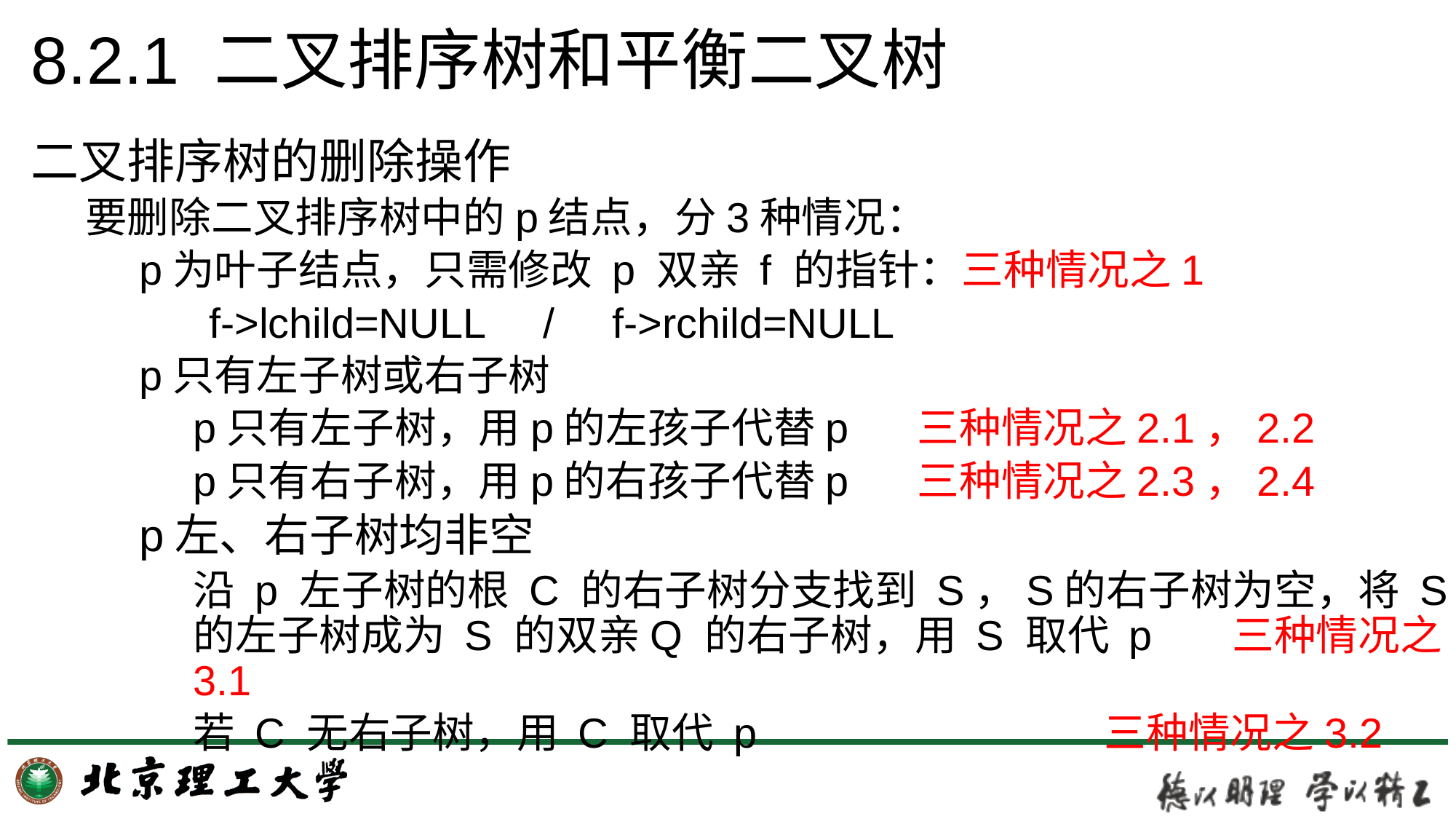

# 8.2.1 二叉排序树和平衡二叉树
二叉排序树的删除操作
要删除二叉排序树中的p结点，分3种情况：
p为叶子结点，只需修改 p 双亲 f 的指针：三种情况之1
      f->lchild=NULL     /     f->rchild=NULL
p只有左子树或右子树
p只有左子树，用p的左孩子代替p     三种情况之2.1，2.2
p只有右子树，用p的右孩子代替p     三种情况之2.3，2.4
p左、右子树均非空
沿 p 左子树的根 C 的右子树分支找到 S，S的右子树为空，将 S 的左子树成为 S 的双亲Q 的右子树，用 S 取代 p      三种情况之3.1
若 C 无右子树，用 C 取代 p                             三种情况之3.2